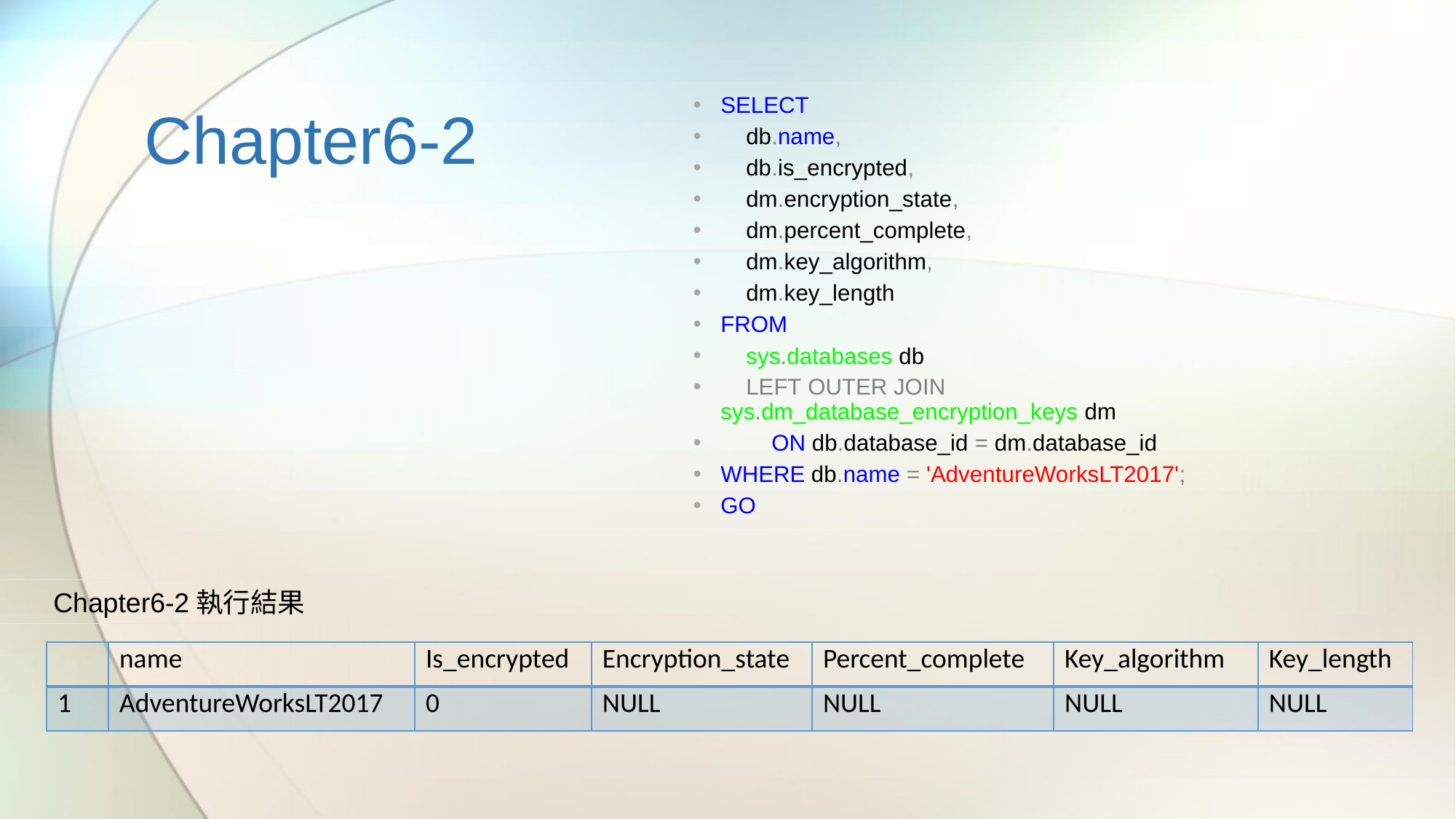

# Chapter6-2
SELECT
    db.name,
    db.is_encrypted,
    dm.encryption_state,
    dm.percent_complete,
    dm.key_algorithm,
    dm.key_length
FROM
    sys.databases db
    LEFT OUTER JOIN sys.dm_database_encryption_keys dm
        ON db.database_id = dm.database_id
WHERE db.name = 'AdventureWorksLT2017';
GO
Chapter6-2執行結果
|  | name | Is\_encrypted | Encryption\_state | Percent\_complete | Key\_algorithm | Key\_length |
| --- | --- | --- | --- | --- | --- | --- |
| 1 | AdventureWorksLT2017 | 0 | NULL | NULL | NULL | NULL |